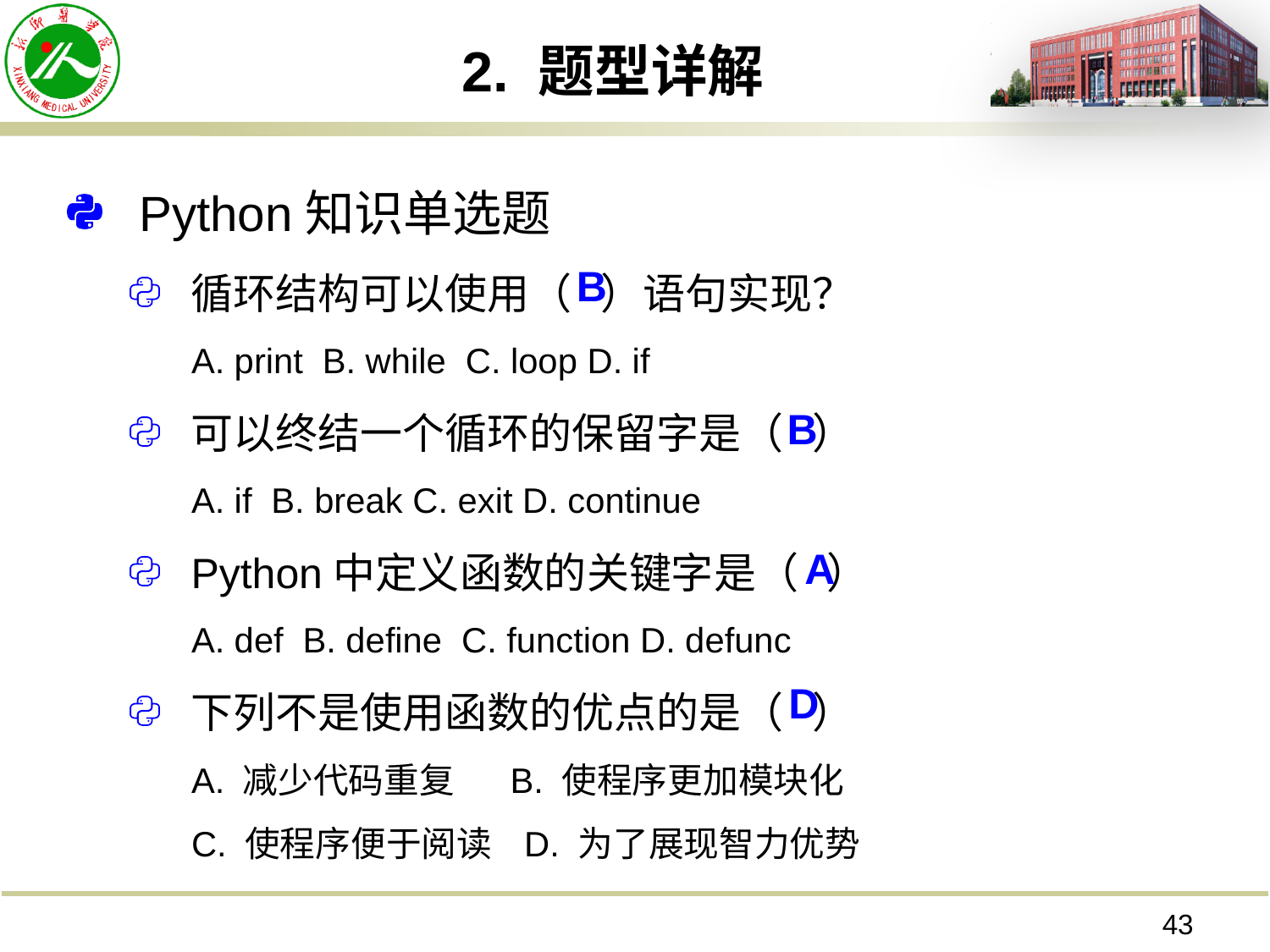

# 2. 题型详解
Python知识单选题
循环结构可以使用（   ）语句实现？
A. print  B. while  C. loop D. if
可以终结一个循环的保留字是（   ）
A. if  B. break C. exit D. continue
Python中定义函数的关键字是（   ）
A. def  B. define  C. function D. defunc
下列不是使用函数的优点的是（   ）
A. 减少代码重复      B. 使程序更加模块化
C. 使程序便于阅读   D. 为了展现智力优势
B
B
A
D
43